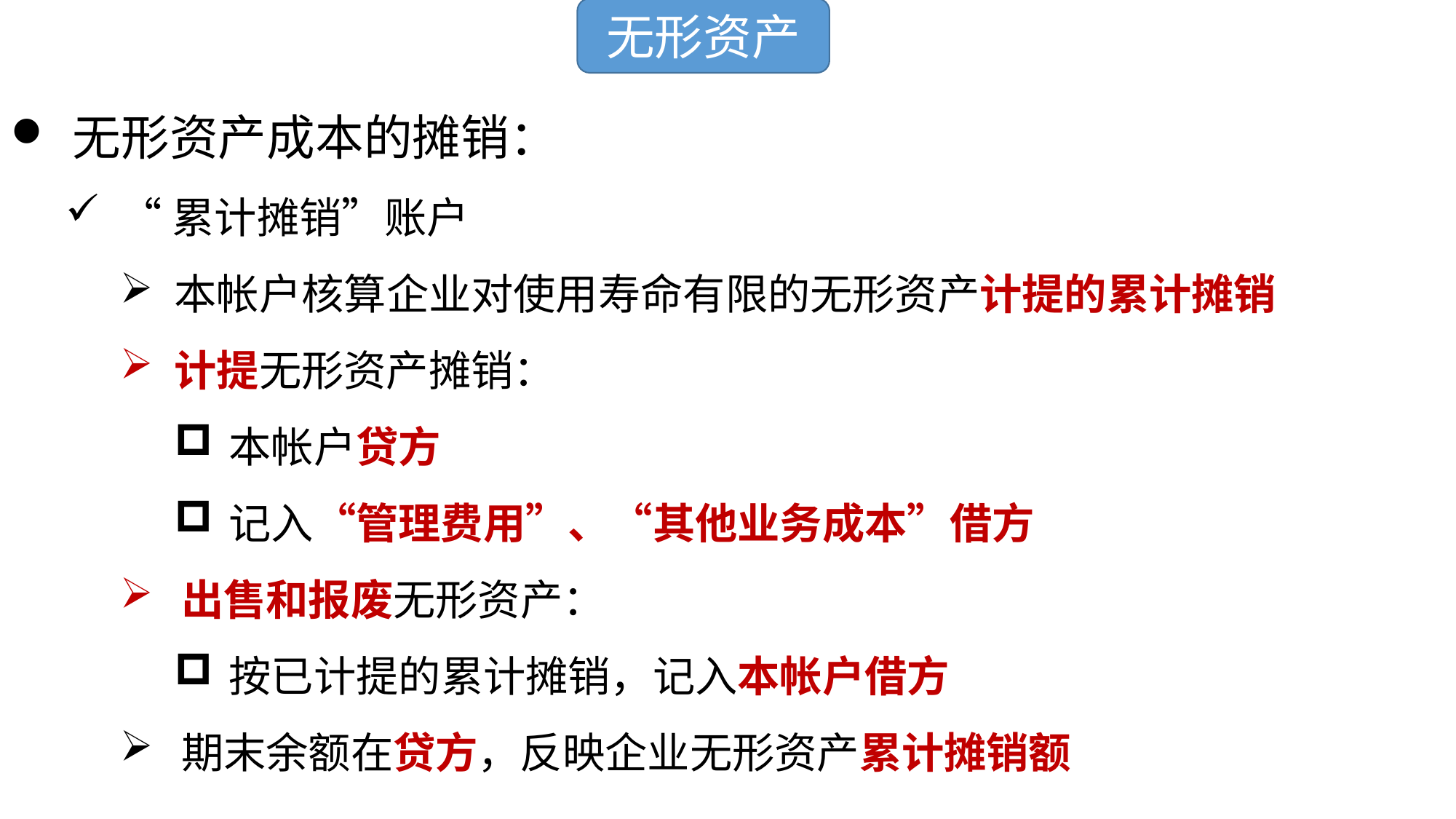

无形资产
 无形资产成本的摊销：
“累计摊销”账户
本帐户核算企业对使用寿命有限的无形资产计提的累计摊销
计提无形资产摊销：
本帐户贷方
记入“管理费用”、“其他业务成本”借方
出售和报废无形资产：
按已计提的累计摊销，记入本帐户借方
期末余额在贷方，反映企业无形资产累计摊销额